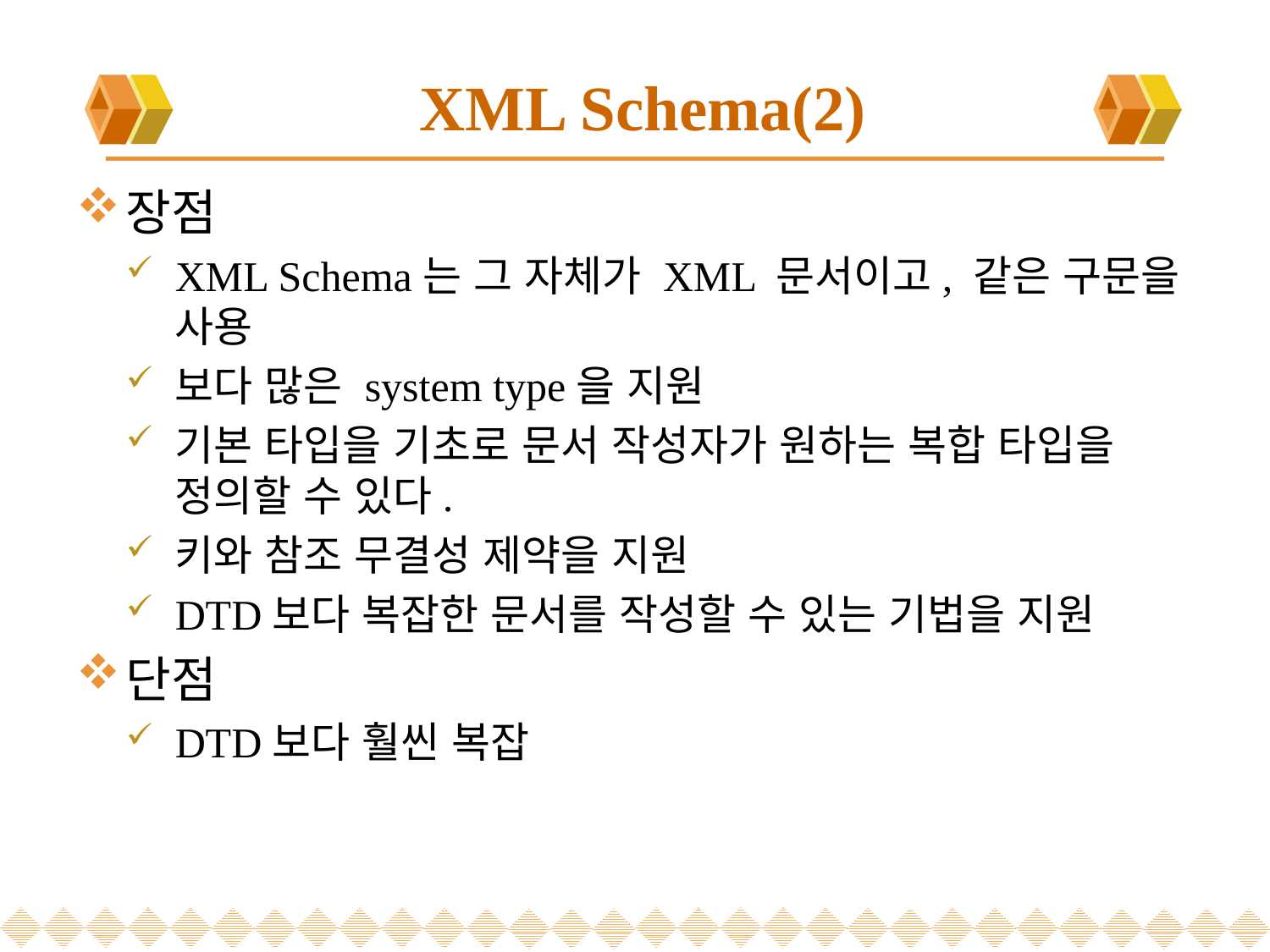

# XML Schema(2)
장점
XML Schema는 그 자체가 XML 문서이고, 같은 구문을 사용
보다 많은 system type을 지원
기본 타입을 기초로 문서 작성자가 원하는 복합 타입을 정의할 수 있다.
키와 참조 무결성 제약을 지원
DTD보다 복잡한 문서를 작성할 수 있는 기법을 지원
단점
DTD보다 훨씬 복잡